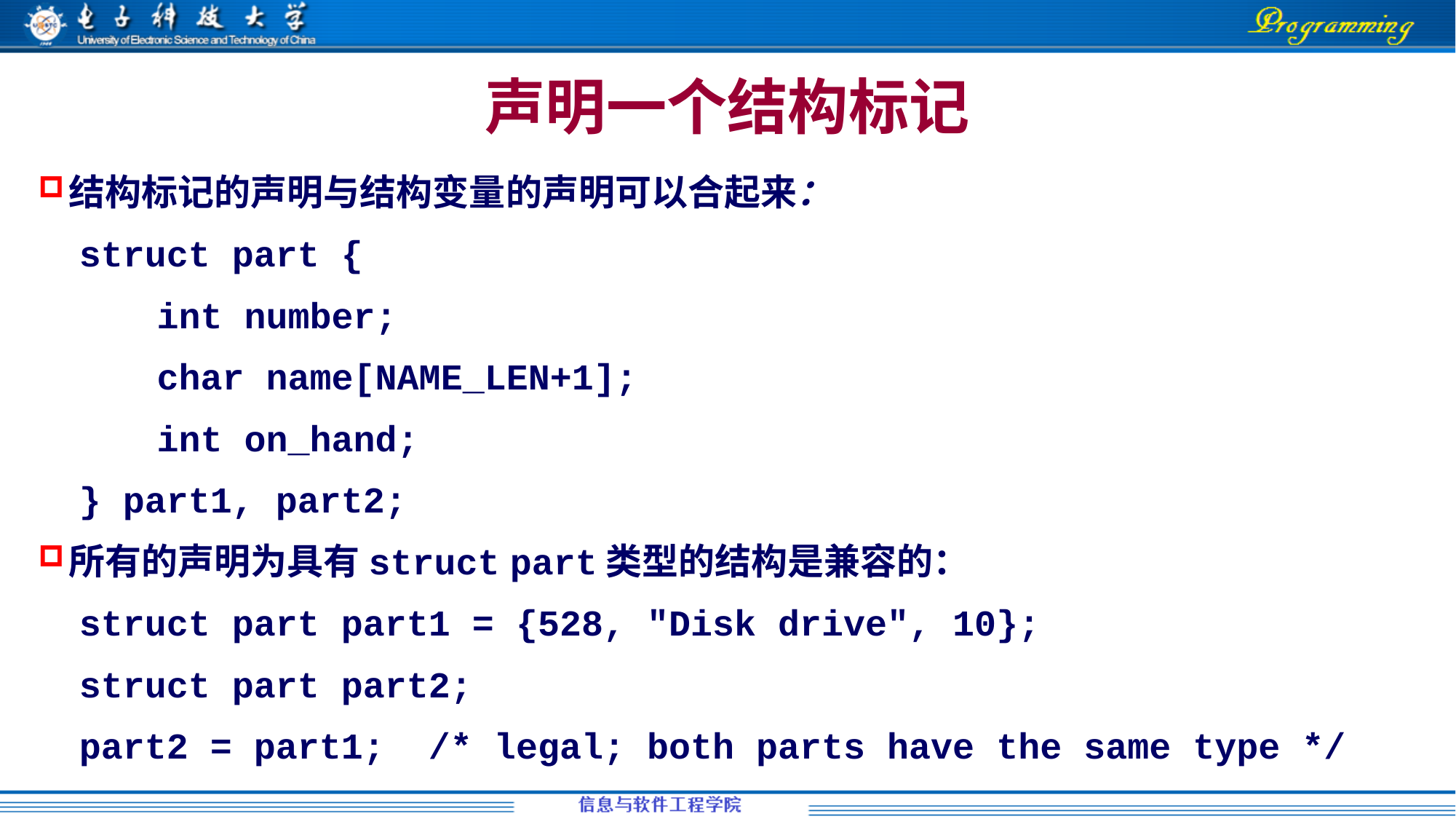

声明一个结构标记
结构标记的声明与结构变量的声明可以合起来：
struct part {
	  int number;
	  char name[NAME_LEN+1];
	  int on_hand;
} part1, part2;
所有的声明为具有struct part类型的结构是兼容的：
struct part part1 = {528, "Disk drive", 10};
struct part part2;
part2 = part1;  /* legal; both parts have the same type */